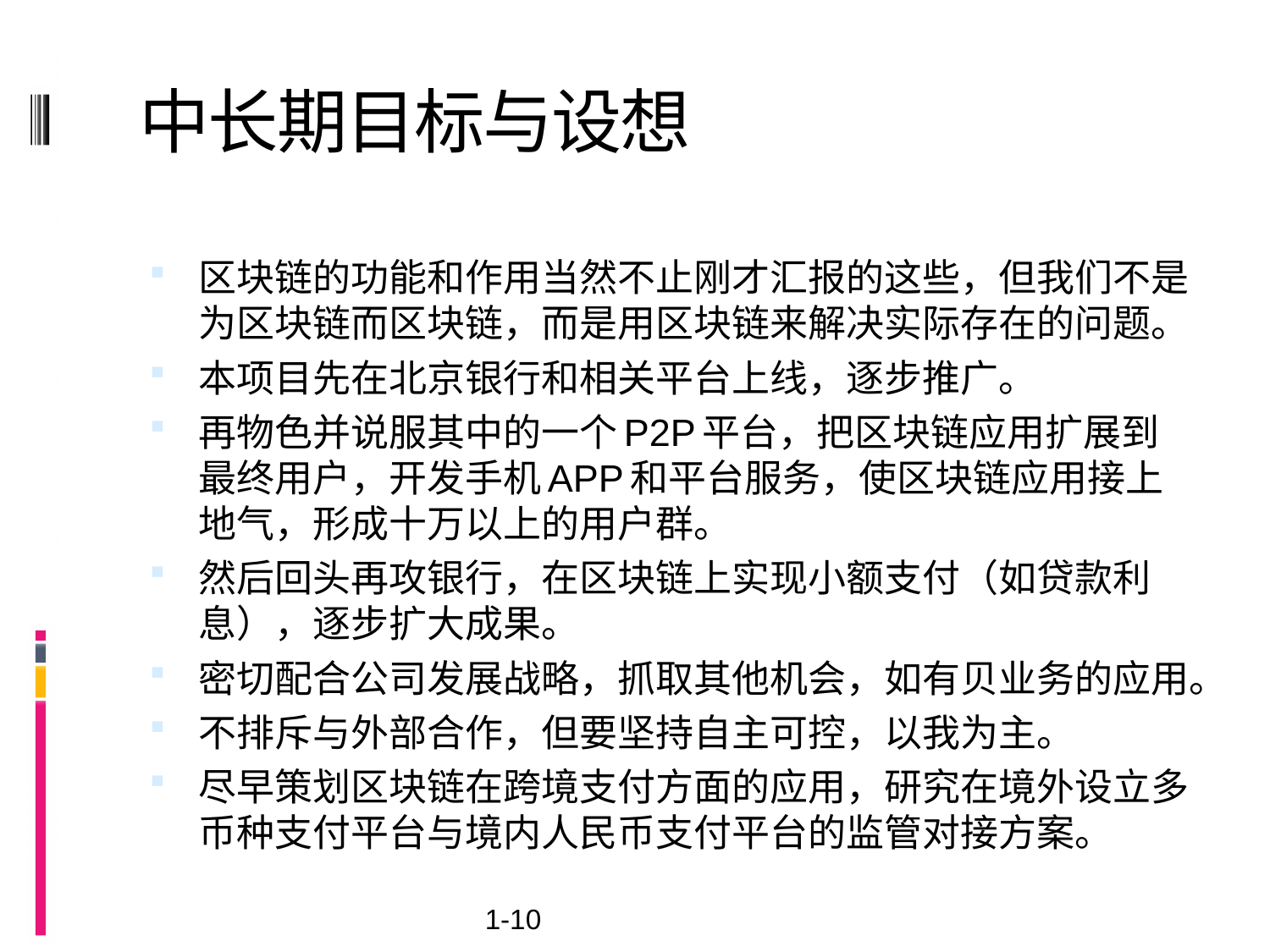

# 中长期目标与设想
区块链的功能和作用当然不止刚才汇报的这些，但我们不是为区块链而区块链，而是用区块链来解决实际存在的问题。
本项目先在北京银行和相关平台上线，逐步推广。
再物色并说服其中的一个P2P平台，把区块链应用扩展到最终用户，开发手机APP和平台服务，使区块链应用接上地气，形成十万以上的用户群。
然后回头再攻银行，在区块链上实现小额支付（如贷款利息），逐步扩大成果。
密切配合公司发展战略，抓取其他机会，如有贝业务的应用。
不排斥与外部合作，但要坚持自主可控，以我为主。
尽早策划区块链在跨境支付方面的应用，研究在境外设立多币种支付平台与境内人民币支付平台的监管对接方案。

1-10
10